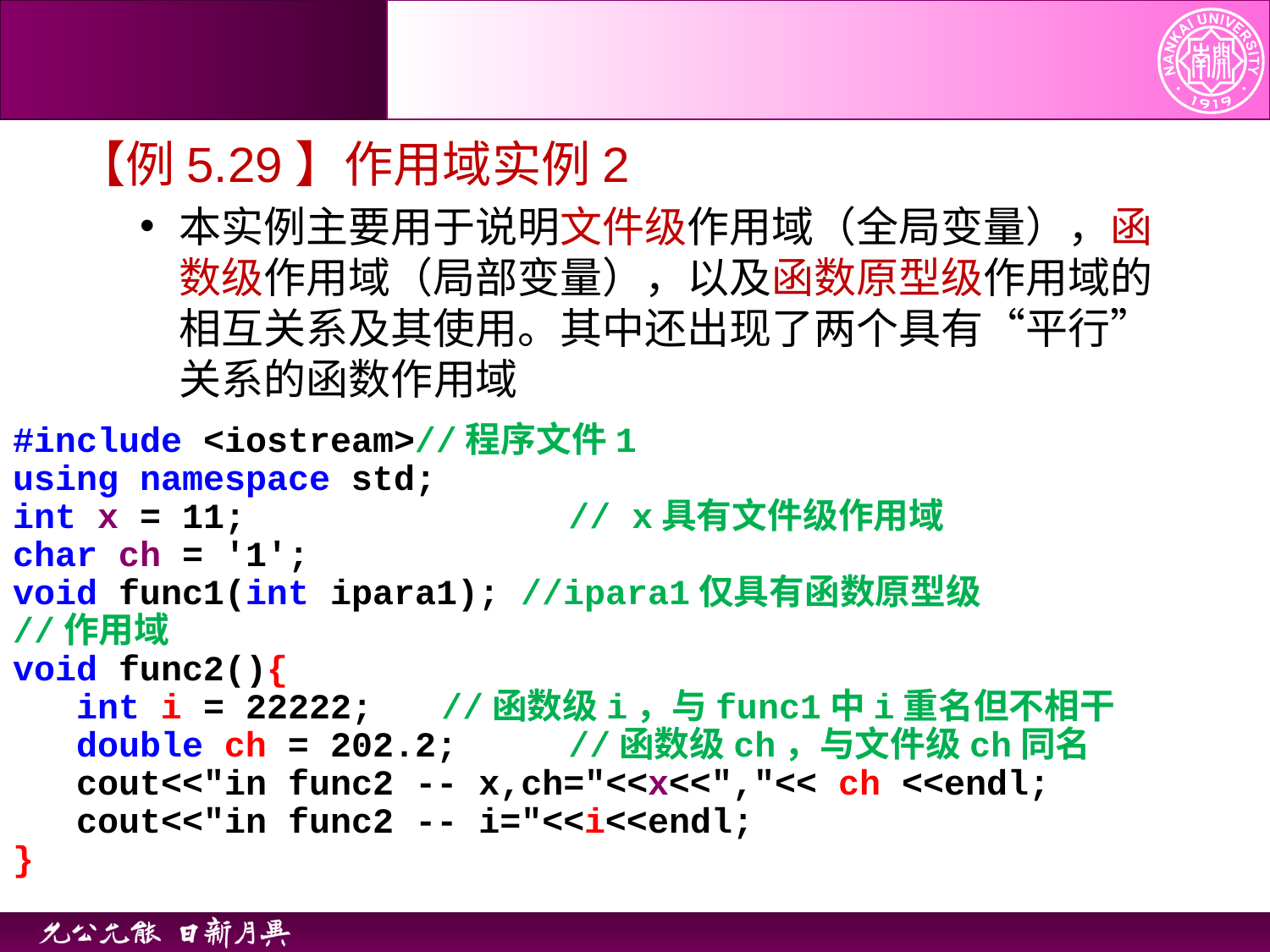

【例5.29】作用域实例2
本实例主要用于说明文件级作用域（全局变量），函数级作用域（局部变量），以及函数原型级作用域的相互关系及其使用。其中还出现了两个具有“平行”关系的函数作用域
#include <iostream>//程序文件1
using namespace std;
int x = 11;  			// x具有文件级作用域
char ch = '1';
void func1(int ipara1); //ipara1仅具有函数原型级
//作用域
void func2(){
   int i = 22222;	//函数级i，与func1中i重名但不相干
   double ch = 202.2; 	//函数级ch，与文件级ch同名
   cout<<"in func2 -- x,ch="<<x<<","<< ch <<endl;
   cout<<"in func2 -- i="<<i<<endl;
}